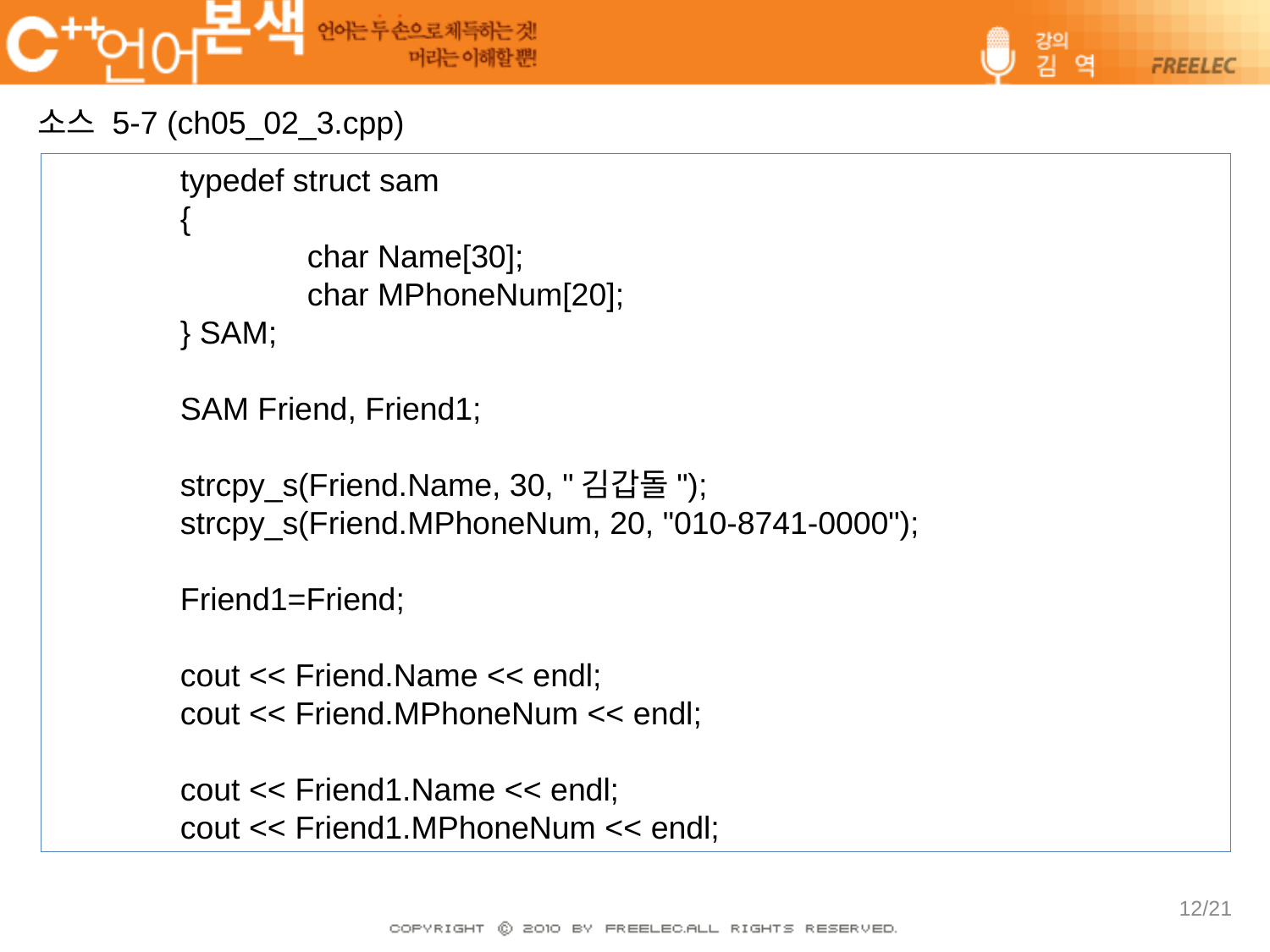

소스 5-7 (ch05_02_3.cpp)
	typedef struct sam
	{
		char Name[30];
		char MPhoneNum[20];
	} SAM;

	SAM Friend, Friend1;

	strcpy_s(Friend.Name, 30, "김갑돌");
	strcpy_s(Friend.MPhoneNum, 20, "010-8741-0000");

	Friend1=Friend;

	cout << Friend.Name << endl;
	cout << Friend.MPhoneNum << endl;

	cout << Friend1.Name << endl;
	cout << Friend1.MPhoneNum << endl;
12/21